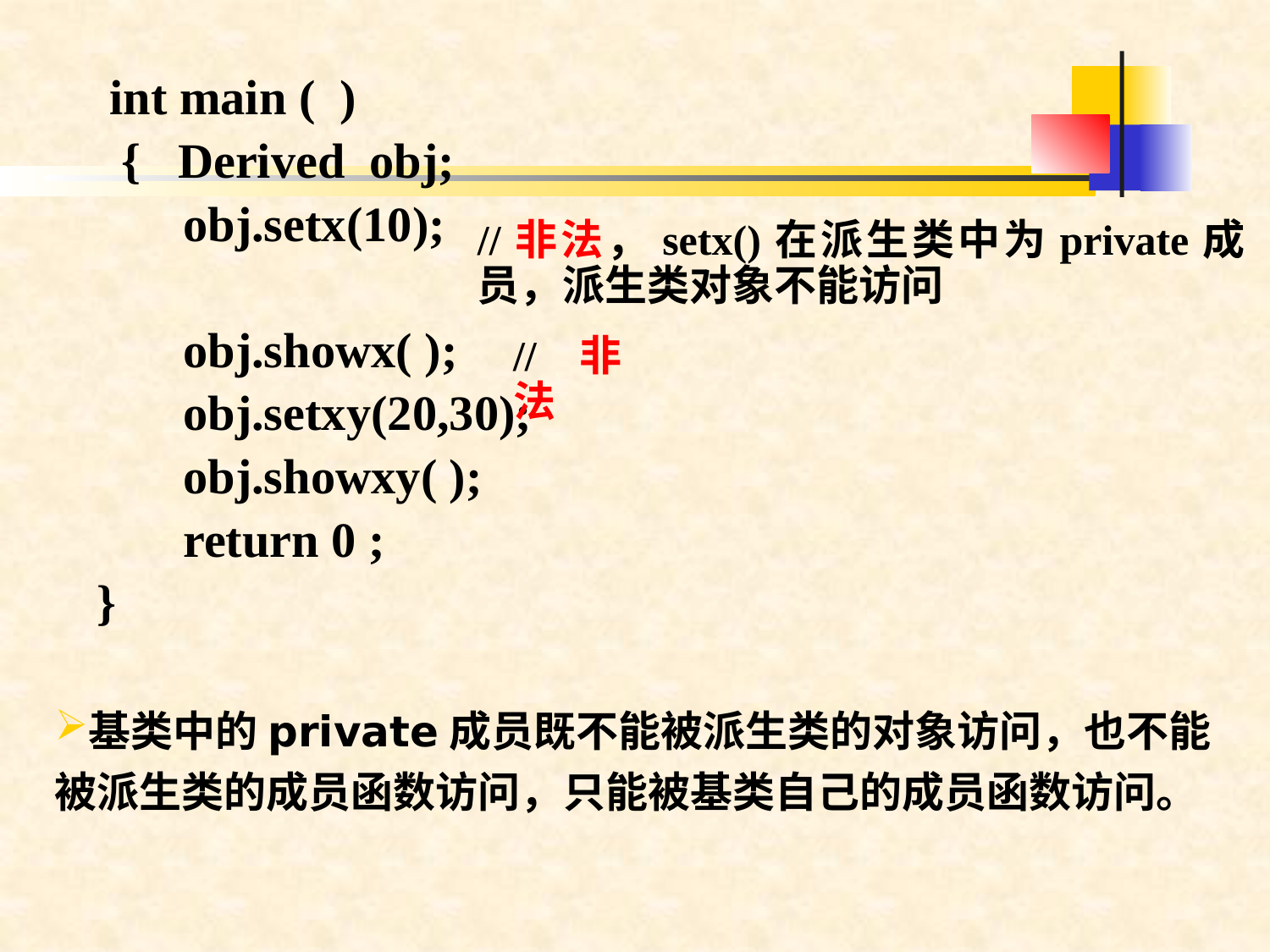

int main (  )
  {   Derived  obj;
       obj.setx(10);

       obj.showx( );
       obj.setxy(20,30);
       obj.showxy( );
       return 0 ;
}
//非法，setx()在派生类中为private成员，派生类对象不能访问
//非法
基类中的private成员既不能被派生类的对象访问，也不能被派生类的成员函数访问，只能被基类自己的成员函数访问。